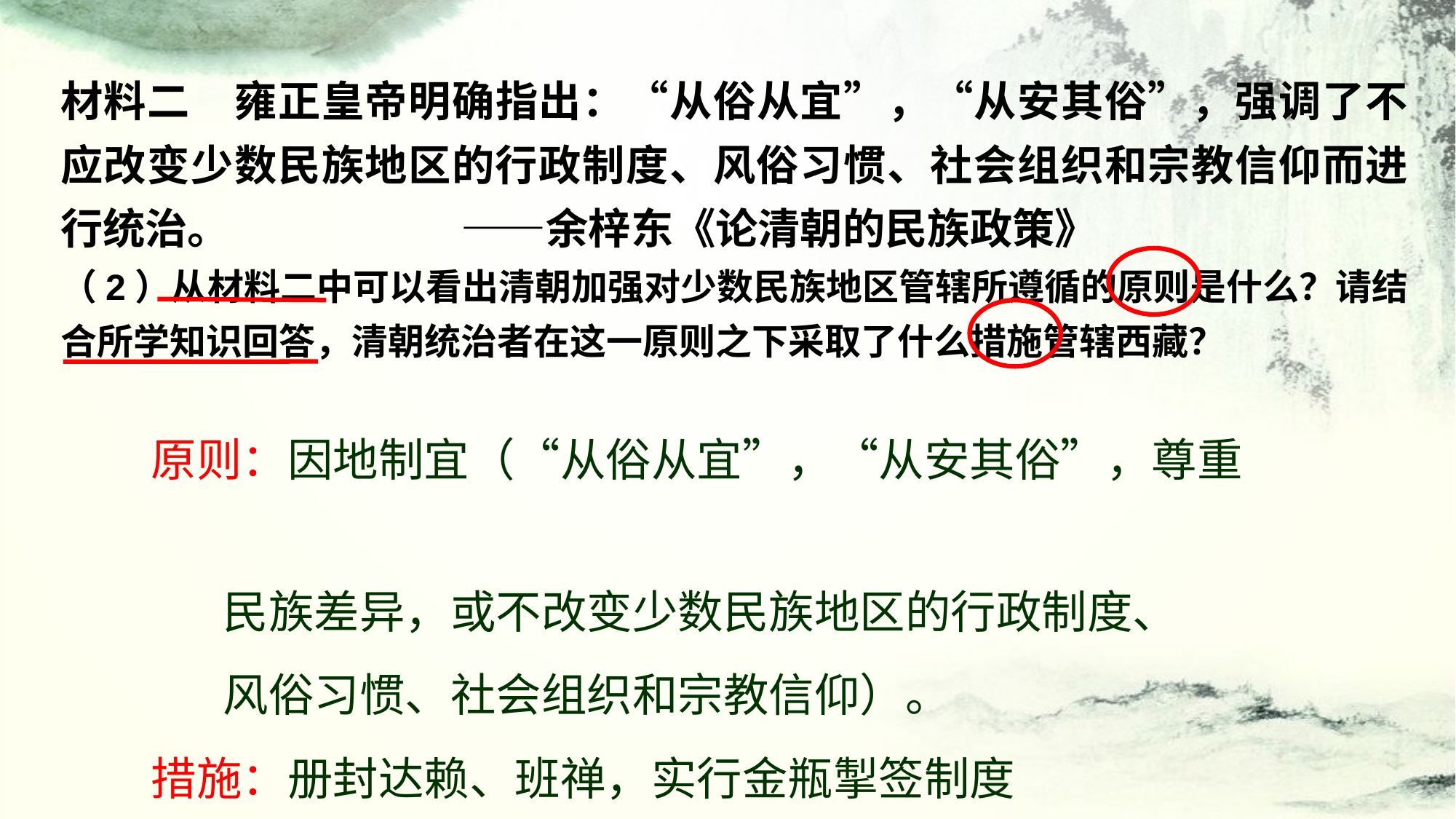

材料二　雍正皇帝明确指出：“从俗从宜”，“从安其俗”，强调了不应改变少数民族地区的行政制度、风俗习惯、社会组织和宗教信仰而进行统治。                        ——余梓东《论清朝的民族政策》
（2）从材料二中可以看出清朝加强对少数民族地区管辖所遵循的原则是什么？请结合所学知识回答，清朝统治者在这一原则之下采取了什么措施管辖西藏？

原则：因地制宜（“从俗从宜”，“从安其俗”，尊重
      民族差异，或不改变少数民族地区的行政制度、
      风俗习惯、社会组织和宗教信仰）。
措施：册封达赖、班禅，实行金瓶掣签制度